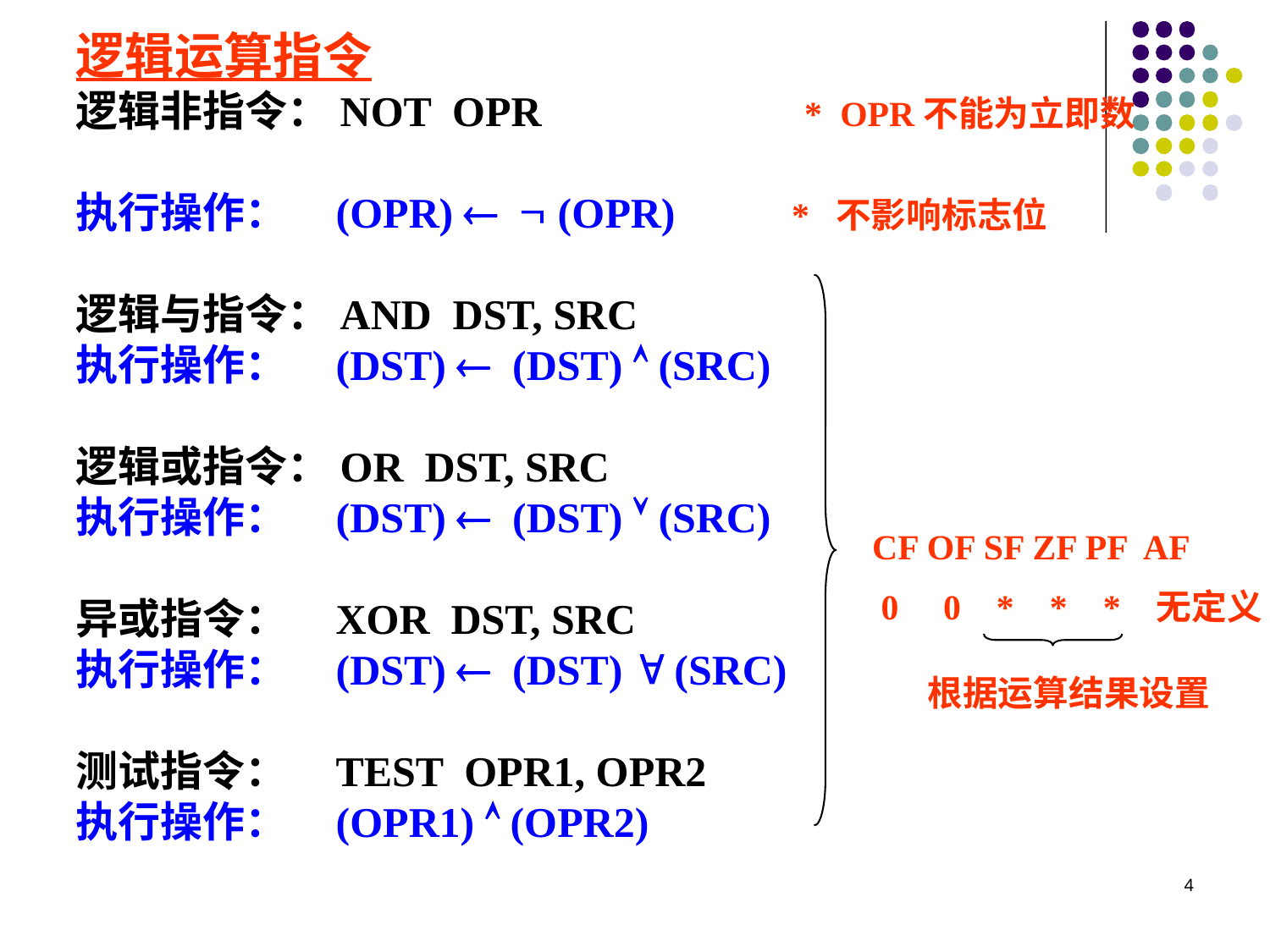

逻辑运算指令
逻辑非指令：NOT  OPR                         *  OPR不能为立即数
执行操作：    (OPR) ←  ¬ (OPR)           *  不影响标志位

逻辑与指令：AND  DST, SRC
执行操作：    (DST) ←  (DST) ∧ (SRC)

逻辑或指令：OR  DST, SRC
执行操作：    (DST) ←  (DST) ∨ (SRC)

异或指令：    XOR  DST, SRC
执行操作：    (DST) ←  (DST) ∀ (SRC)

测试指令：    TEST  OPR1, OPR2
执行操作：    (OPR1) ∧ (OPR2)

CF OF SF ZF PF  AF
 0     0    *    *    *   无定义

 根据运算结果设置
4